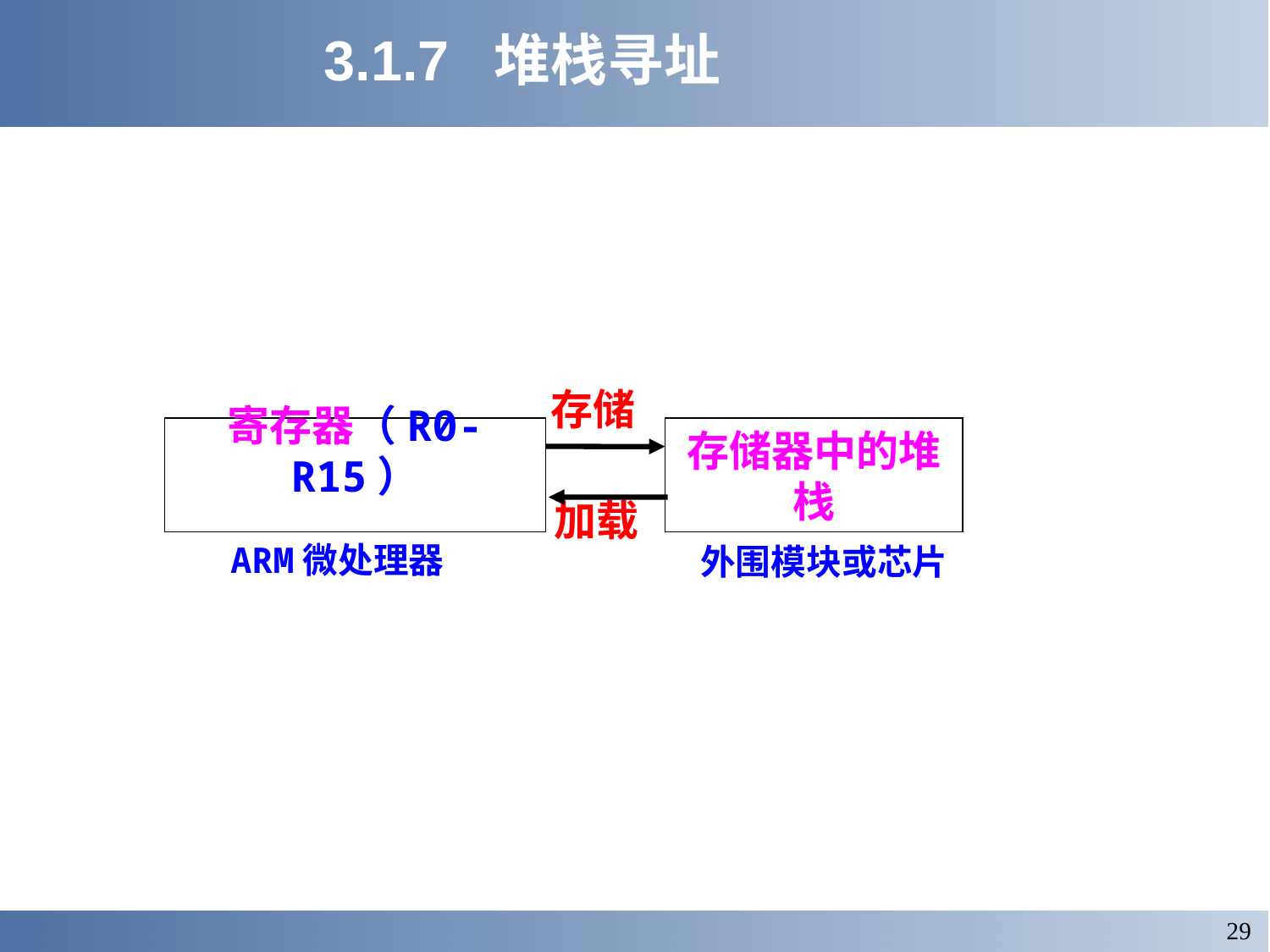

# 3.1.7  堆栈寻址
存储
寄存器（R0-R15）

加载

ARM微处理器
外围模块或芯片
存储器中的堆栈